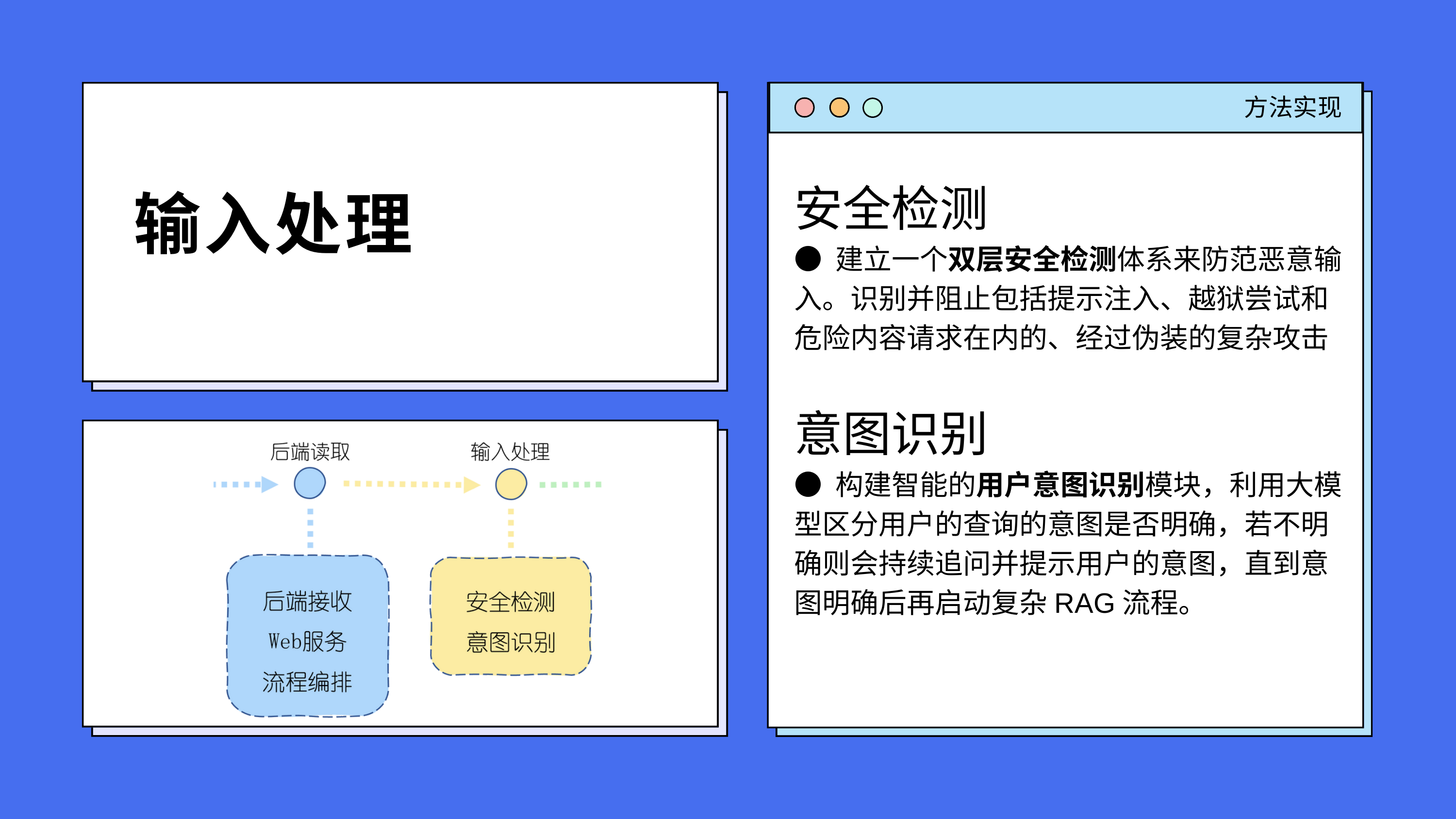

方法实现

安全检测
● 建立一个双层安全检测体系来防范恶意输入。识别并阻止包括提示注入、越狱尝试和危险内容请求在内的、经过伪装的复杂攻击

意图识别
● 构建智能的用户意图识别模块，利用大模型区分用户的查询的意图是否明确，若不明确则会持续追问并提示用户的意图，直到意图明确后再启动复杂RAG流程。

输入处理